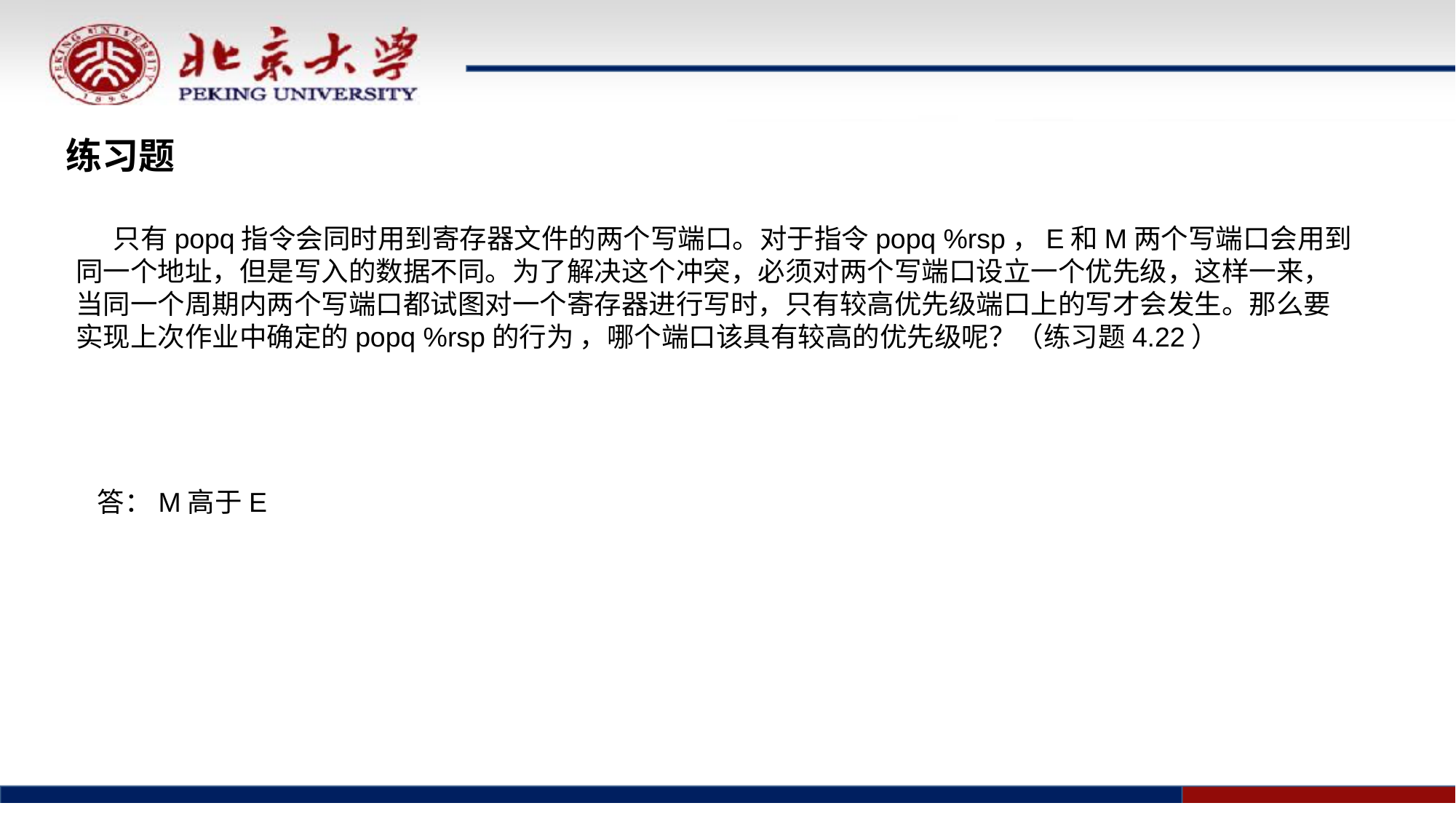

练习题
     只有popq指令会同时用到寄存器文件的两个写端口。对于指令popq %rsp，E和M两个写端口会用到同一个地址，但是写入的数据不同。为了解决这个冲突，必须对两个写端口设立一个优先级，这样一来，当同一个周期内两个写端口都试图对一个寄存器进行写时，只有较高优先级端口上的写才会发生。那么要实现上次作业中确定的popq %rsp的行为 ，哪个端口该具有较高的优先级呢？（练习题4.22）
答：M高于E